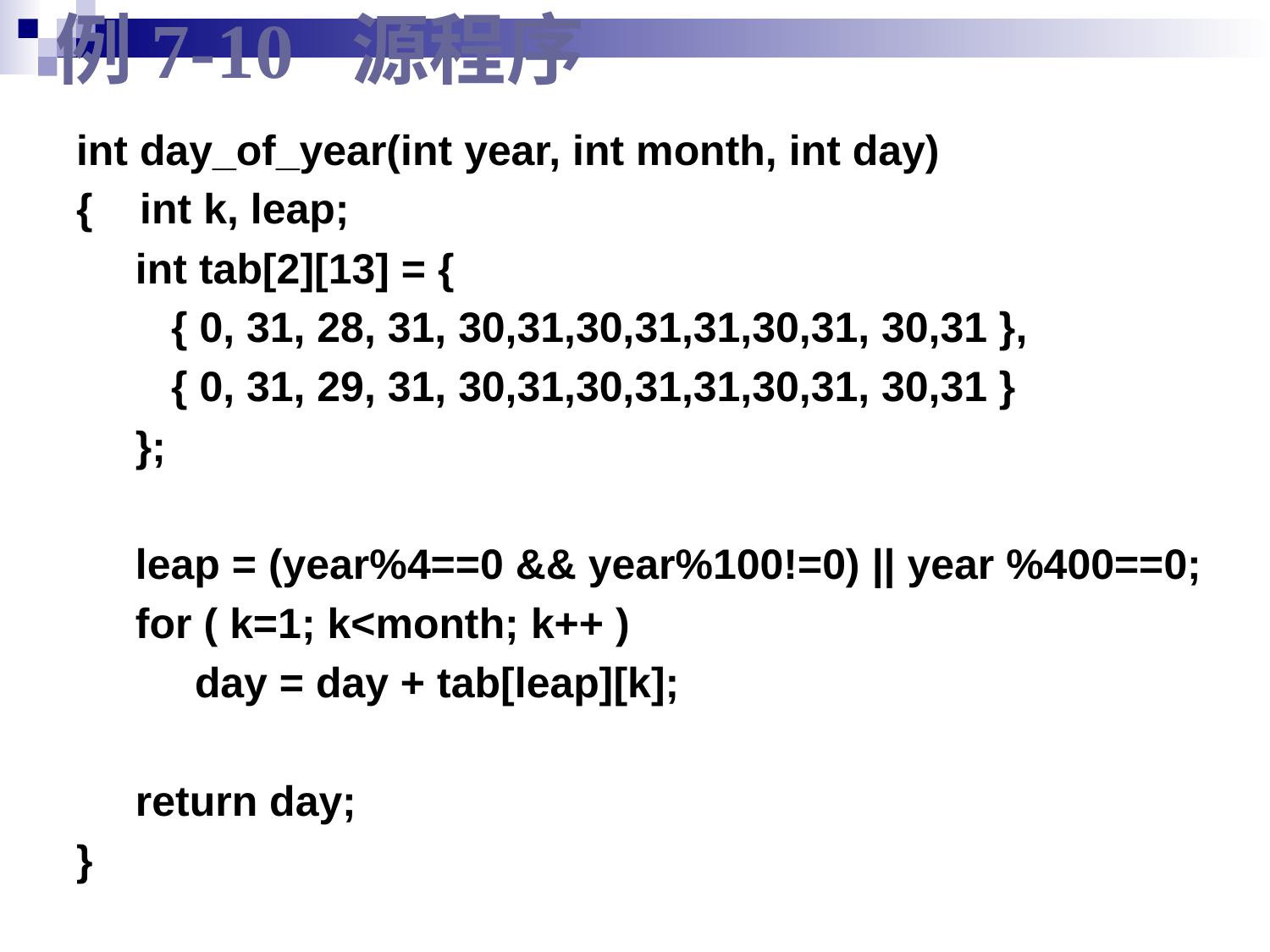

# 例7-10  源程序
int day_of_year(int year, int month, int day)
{    int k, leap;
     int tab[2][13] = {
        { 0, 31, 28, 31, 30,31,30,31,31,30,31, 30,31 },
        { 0, 31, 29, 31, 30,31,30,31,31,30,31, 30,31 }
     };

     leap = (year%4==0 && year%100!=0) || year %400==0;
     for ( k=1; k<month; k++ )
          day = day + tab[leap][k];

     return day;
}